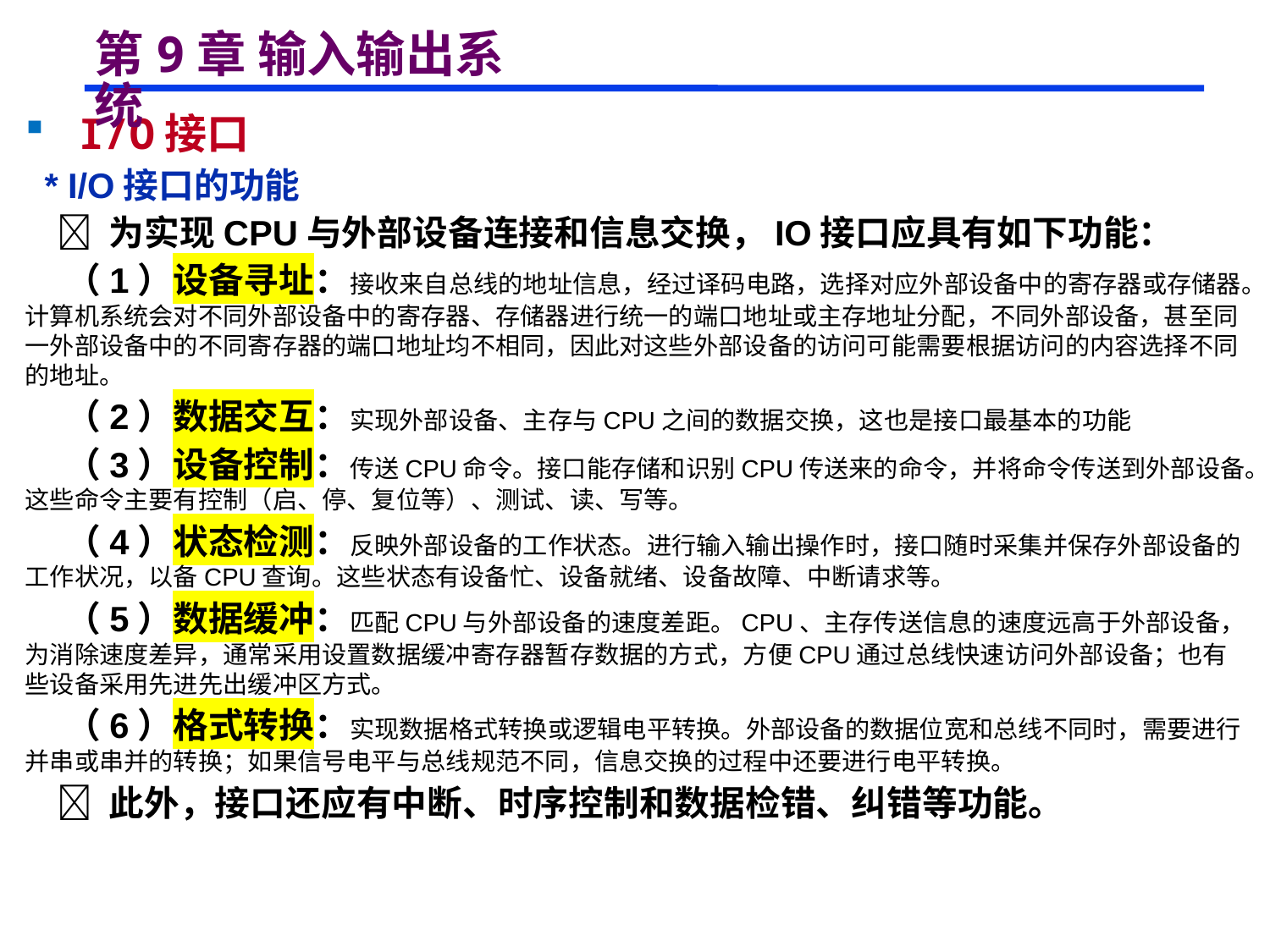

# 第9章 输入输出系统
 I/O接口
  * I/O接口的功能
    • 为实现CPU与外部设备连接和信息交换，IO接口应具有如下功能：
    （1）设备寻址：接收来自总线的地址信息，经过译码电路，选择对应外部设备中的寄存器或存储器。计算机系统会对不同外部设备中的寄存器、存储器进行统一的端口地址或主存地址分配，不同外部设备，甚至同一外部设备中的不同寄存器的端口地址均不相同，因此对这些外部设备的访问可能需要根据访问的内容选择不同的地址。
    （2）数据交互：实现外部设备、主存与CPU之间的数据交换，这也是接口最基本的功能
    （3）设备控制：传送CPU命令。接口能存储和识别CPU传送来的命令，并将命令传送到外部设备。这些命令主要有控制（启、停、复位等）、测试、读、写等。
    （4）状态检测：反映外部设备的工作状态。进行输入输出操作时，接口随时采集并保存外部设备的工作状况，以备CPU查询。这些状态有设备忙、设备就绪、设备故障、中断请求等。
    （5）数据缓冲：匹配CPU与外部设备的速度差距。CPU、主存传送信息的速度远高于外部设备，为消除速度差异，通常采用设置数据缓冲寄存器暂存数据的方式，方便CPU通过总线快速访问外部设备；也有些设备采用先进先出缓冲区方式。
    （6）格式转换：实现数据格式转换或逻辑电平转换。外部设备的数据位宽和总线不同时，需要进行并串或串并的转换；如果信号电平与总线规范不同，信息交换的过程中还要进行电平转换。
    • 此外，接口还应有中断、时序控制和数据检错、纠错等功能。